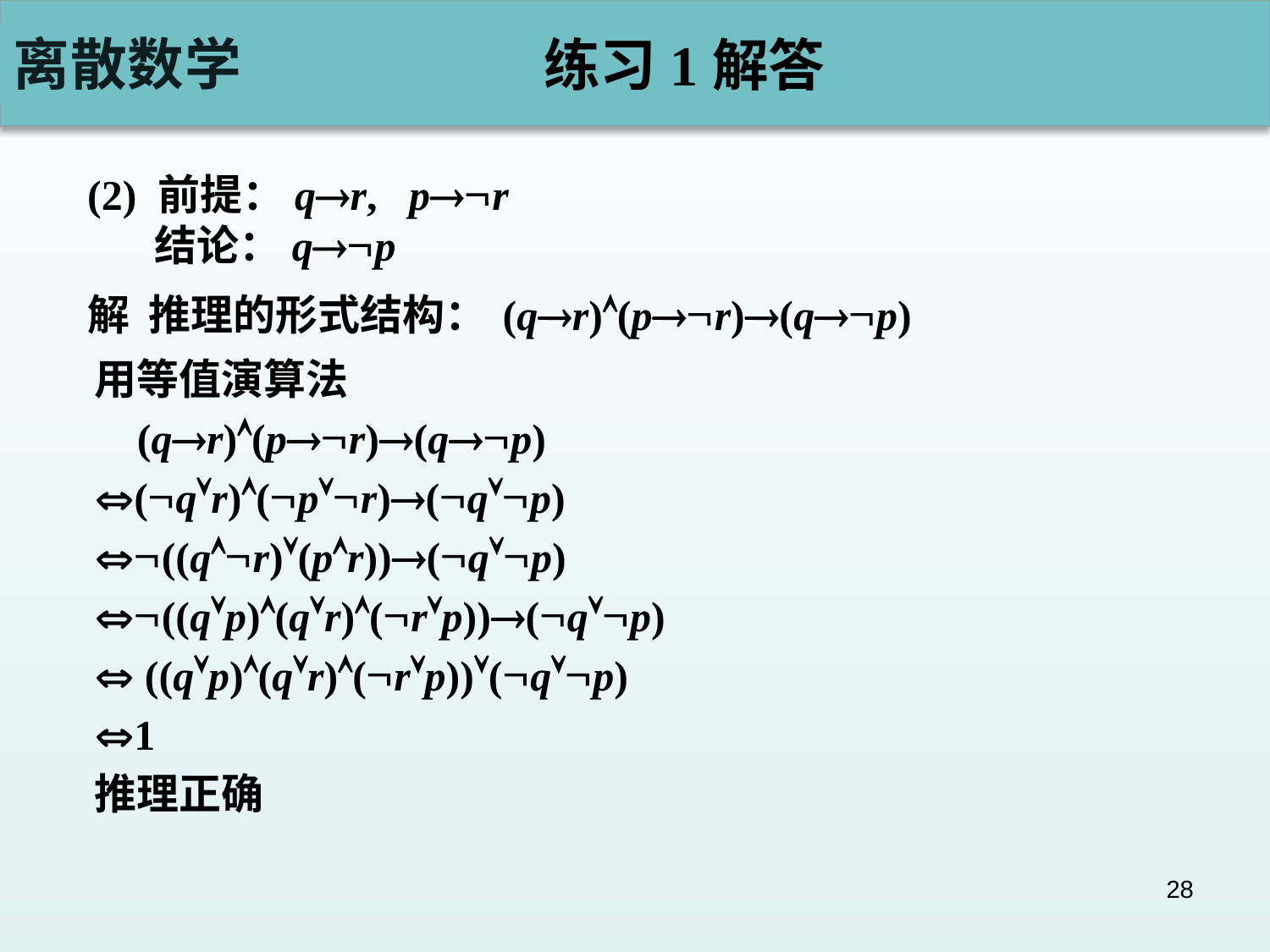

# 练习1解答
(2) 前提：q→r,   p→¬r
      结论：q→¬p
解  推理的形式结构：
(q→r)∧(p→¬r)→(q→¬p)
用等值演算法
    (q→r)∧(p→¬r)→(q→¬p)
⇔(¬q∨r)∧(¬p∨¬r)→(¬q∨¬p)
⇔¬((q∧¬r)∨(p∧r))→(¬q∨¬p)
⇔¬((q∨p)∧(q∨r)∧(¬r∨p))→(¬q∨¬p)
⇔ ((q∨p)∧(q∨r)∧(¬r∨p))∨(¬q∨¬p)
⇔1
推理正确
28